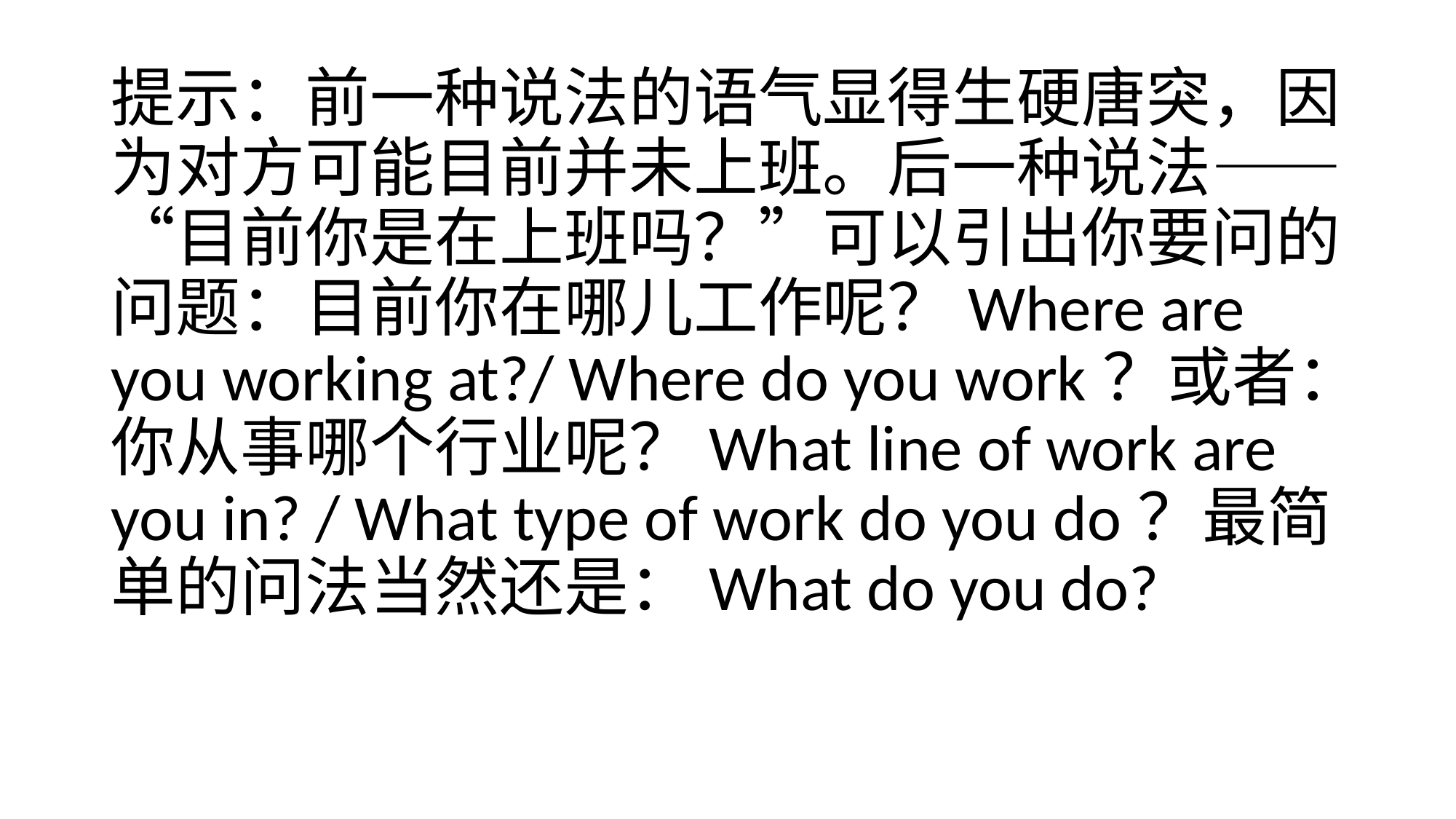

# 提示：前一种说法的语气显得生硬唐突，因为对方可能目前并未上班。后一种说法——“目前你是在上班吗？”可以引出你要问的问题：目前你在哪儿工作呢？Where are you working at?/ Where do you work？或者：你从事哪个行业呢？What line of work are you in? / What type of work do you do？最简单的问法当然还是：What do you do?